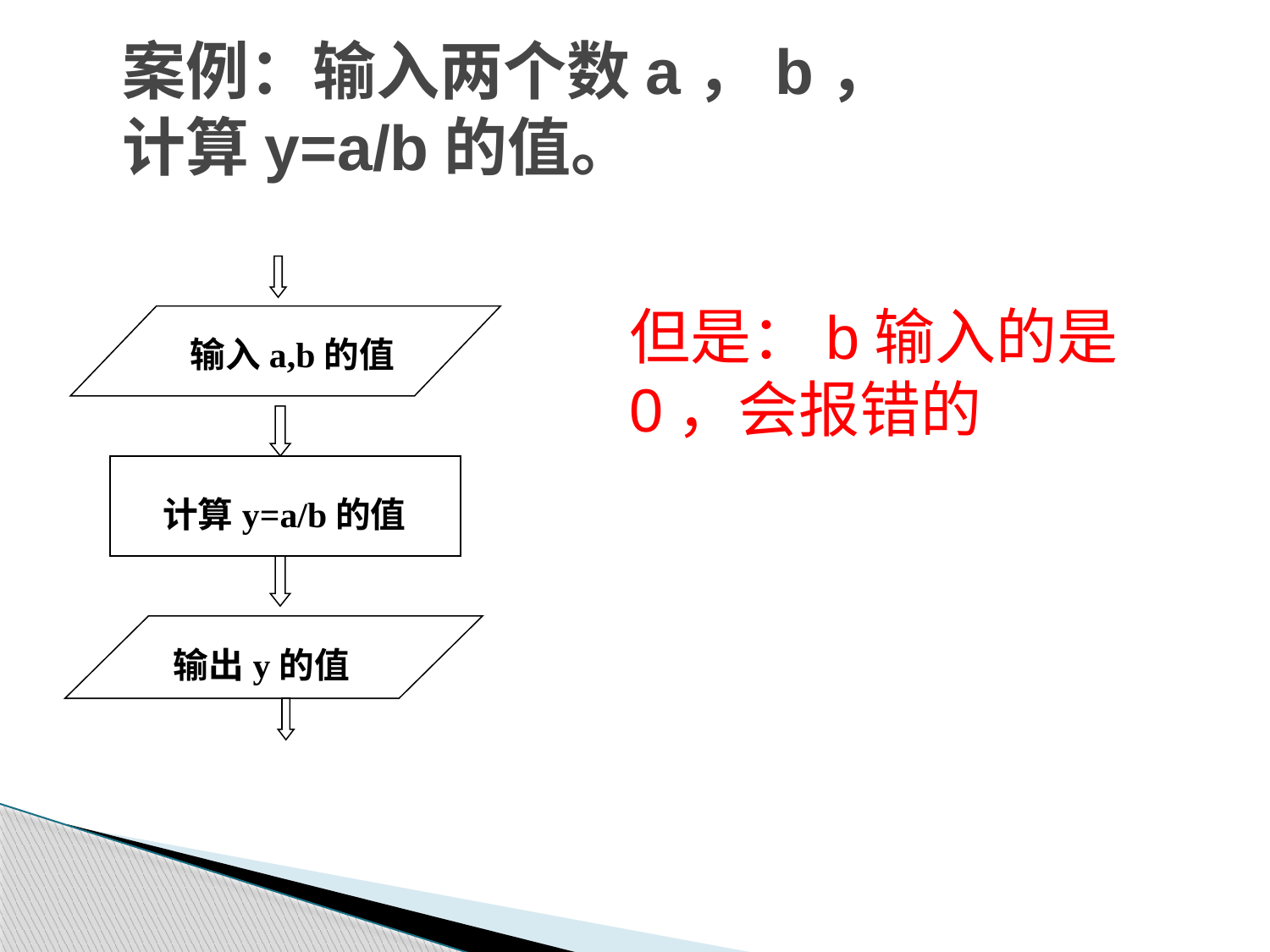

# 案例：输入两个数a，b， 计算y=a/b的值。

   输入a,b的值

计算y=a/b的值

输出y的值

但是：b输入的是0，会报错的